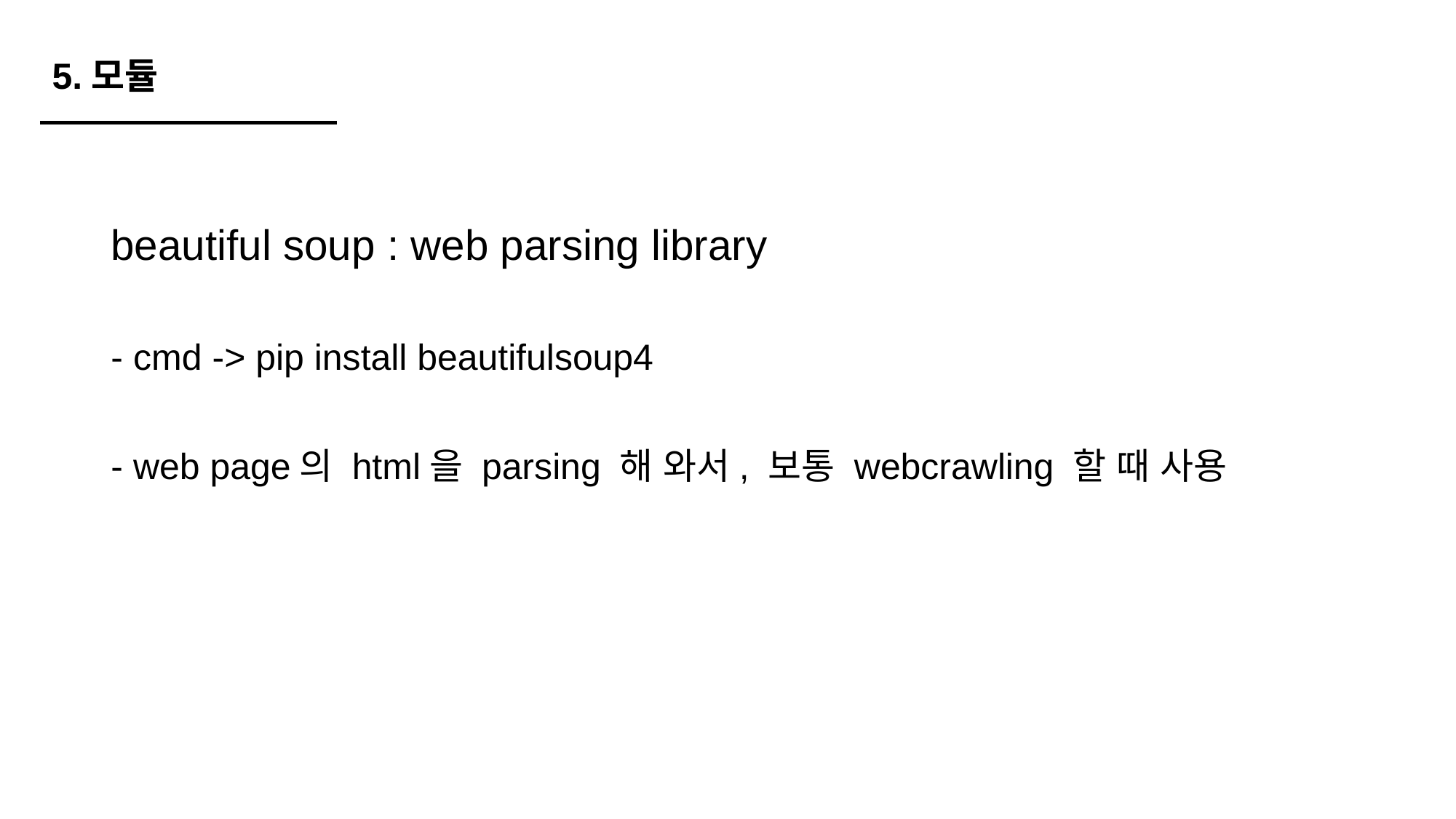

# 5.모듈

beautiful soup : web parsing library

- cmd -> pip install beautifulsoup4

- web page의 html을 parsing 해 와서, 보통 webcrawling 할 때 사용